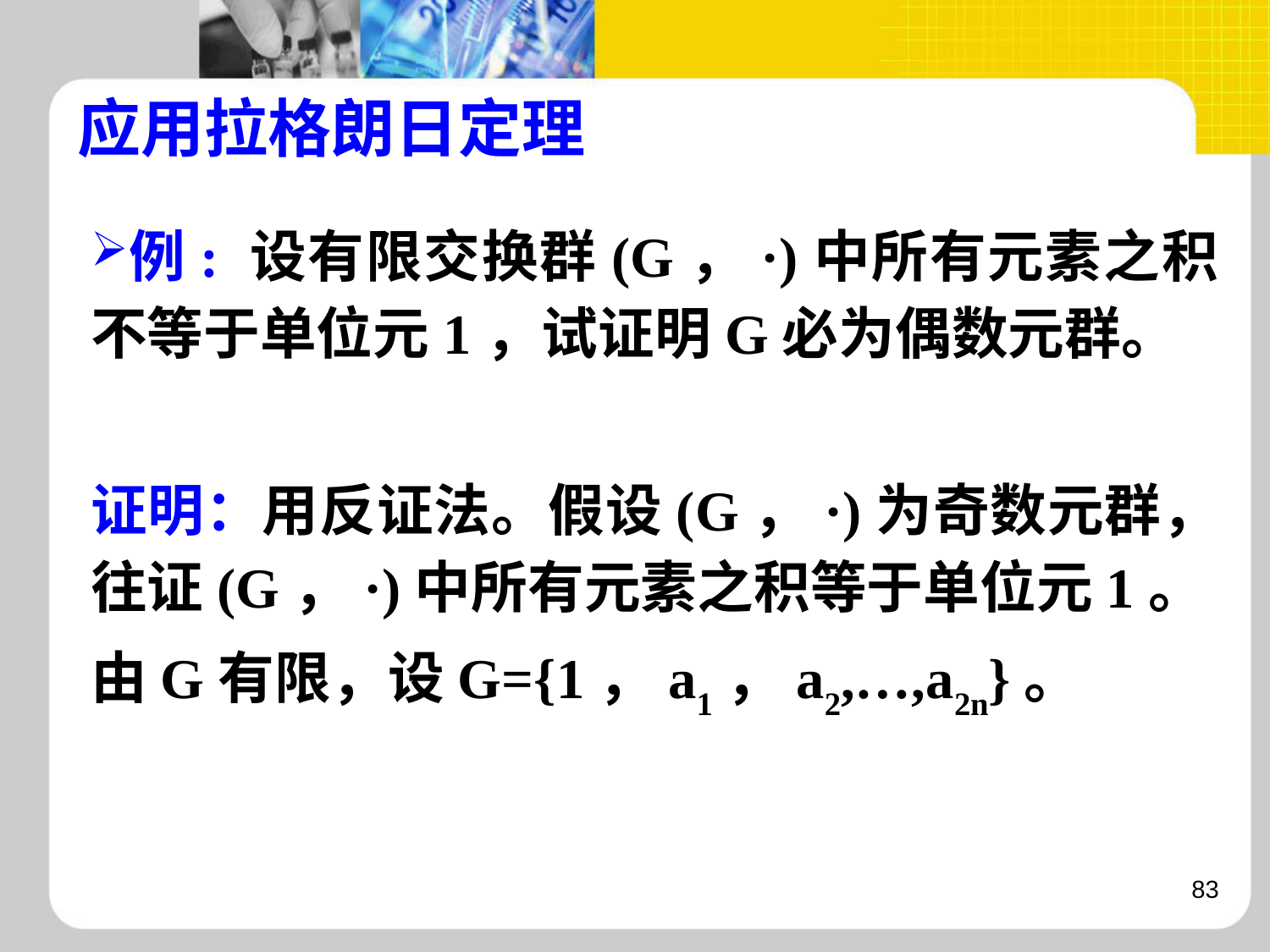

# 应用拉格朗日定理
例: 设有限交换群(G，·)中所有元素之积不等于单位元1，试证明G必为偶数元群。

证明：用反证法。假设(G，·)为奇数元群，往证(G，·)中所有元素之积等于单位元1。
由G有限，设G={1，a1，a2,…,a2n}。

83